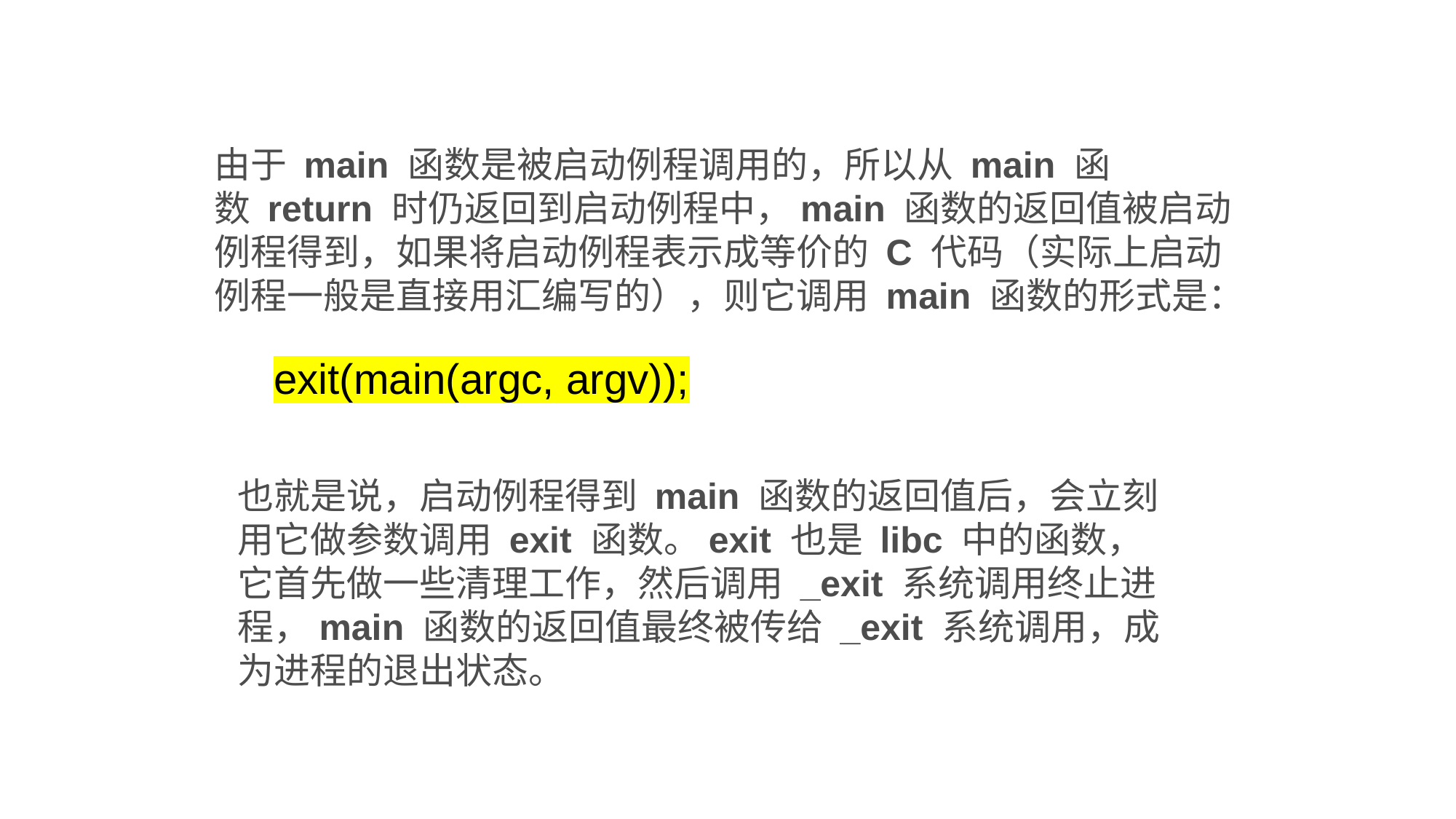

由于 main 函数是被启动例程调用的，所以从 main 函数 return 时仍返回到启动例程中，main 函数的返回值被启动例程得到，如果将启动例程表示成等价的 C 代码（实际上启动例程一般是直接用汇编写的），则它调用 main 函数的形式是：
exit(main(argc, argv));
也就是说，启动例程得到 main 函数的返回值后，会立刻用它做参数调用 exit 函数。exit 也是 libc 中的函数，它首先做一些清理工作，然后调用 _exit 系统调用终止进程，main 函数的返回值最终被传给 _exit 系统调用，成为进程的退出状态。